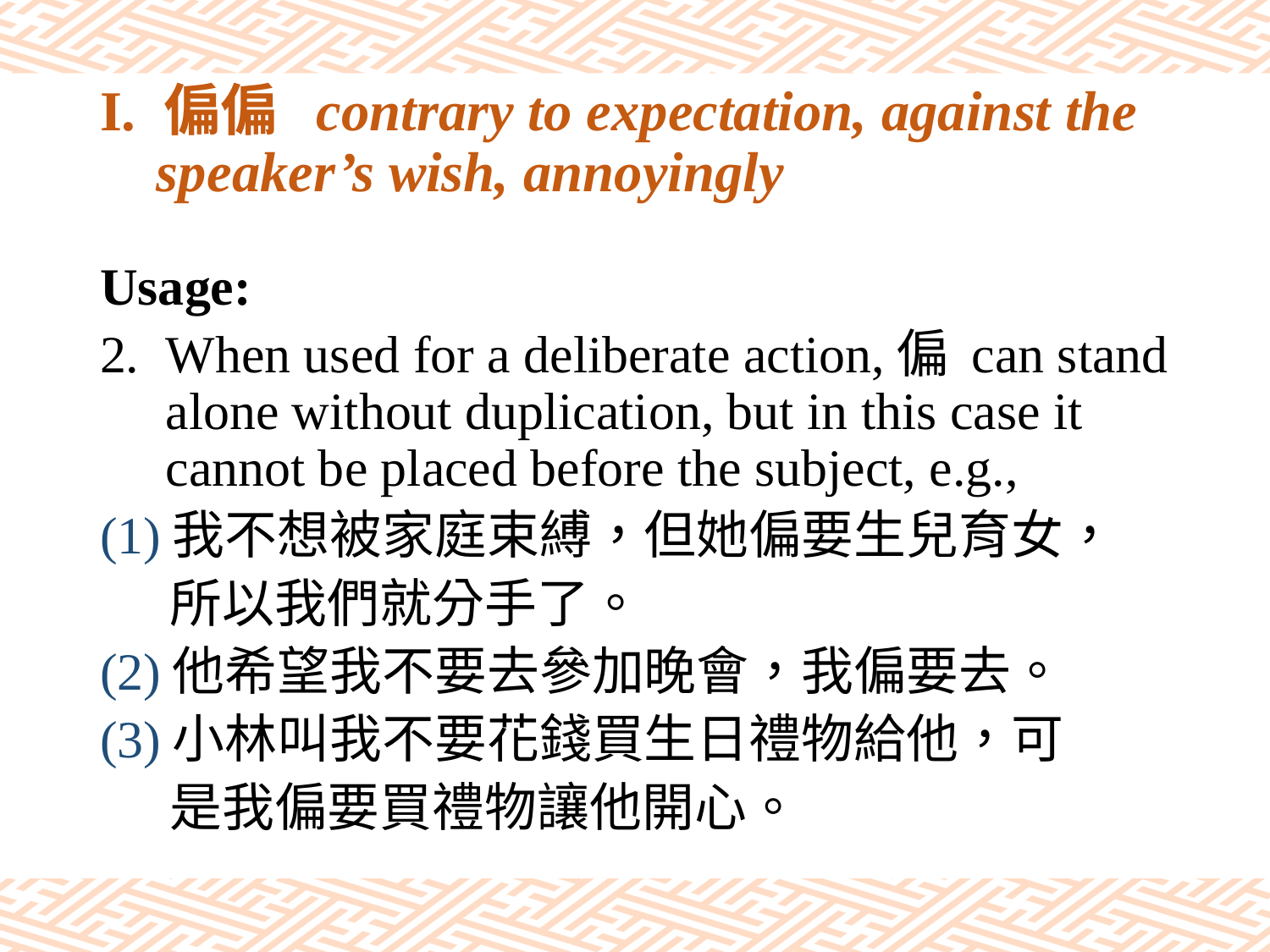

# I. 偏偏  contrary to expectation, against the speaker’s wish, annoyingly
Usage:
When used for a deliberate action,偏 can stand alone without duplication, but in this case it cannot be placed before the subject, e.g.,
(1)我不想被家庭束縛，但她偏要生兒育女，
     所以我們就分手了。
(2)他希望我不要去參加晚會，我偏要去。
(3)小林叫我不要花錢買生日禮物給他，可
     是我偏要買禮物讓他開心。